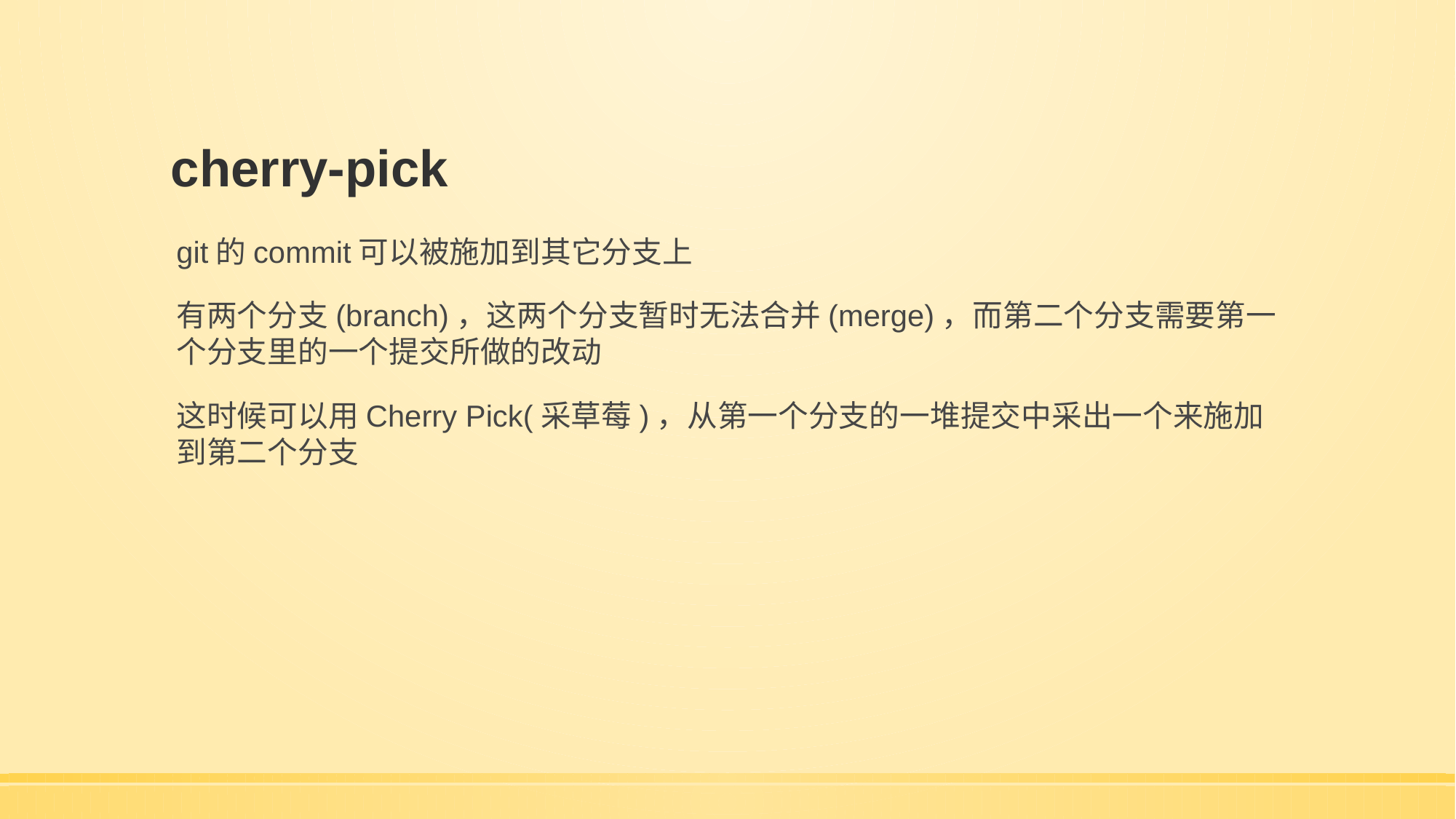

# cherry-pick
git的commit可以被施加到其它分支上
有两个分支(branch)，这两个分支暂时无法合并(merge)，而第二个分支需要第一个分支里的一个提交所做的改动
这时候可以用Cherry Pick(采草莓)，从第一个分支的一堆提交中采出一个来施加到第二个分支